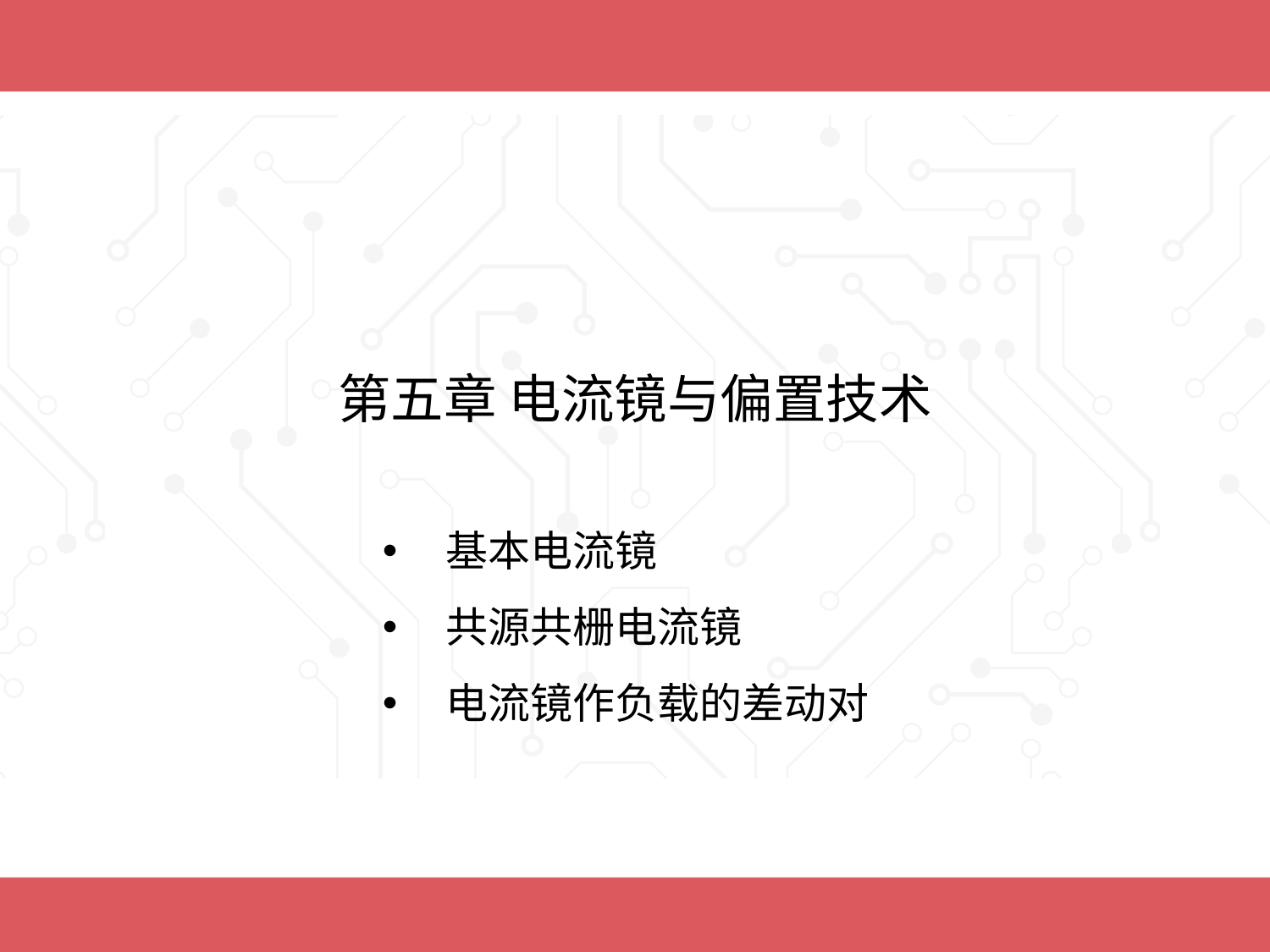

第五章 电流镜与偏置技术

基本电流镜
共源共栅电流镜
电流镜作负载的差动对